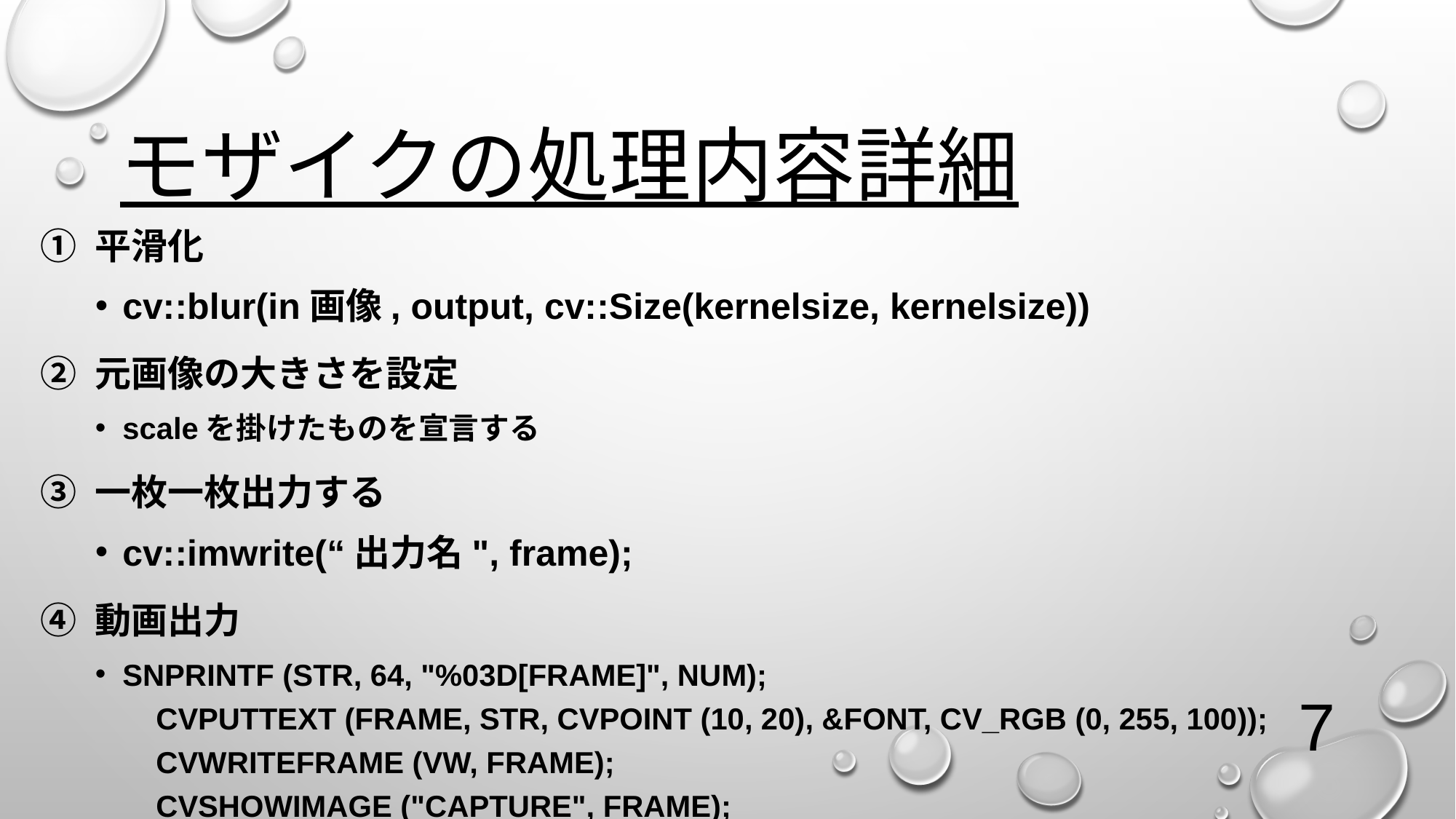

# モザイクの処理内容詳細
平滑化
cv::blur(in画像, output, cv::Size(kernelsize, kernelsize))
元画像の大きさを設定
scaleを掛けたものを宣言する
一枚一枚出力する
cv::imwrite(“出力名", frame);
動画出力
snprintf (str, 64, "%03d[frame]", num);
    cvPutText (frame, str, cvPoint (10, 20), &font, CV_RGB (0, 255, 100));
    cvWriteFrame (vw, frame);
    cvShowImage ("Capture", frame);
7